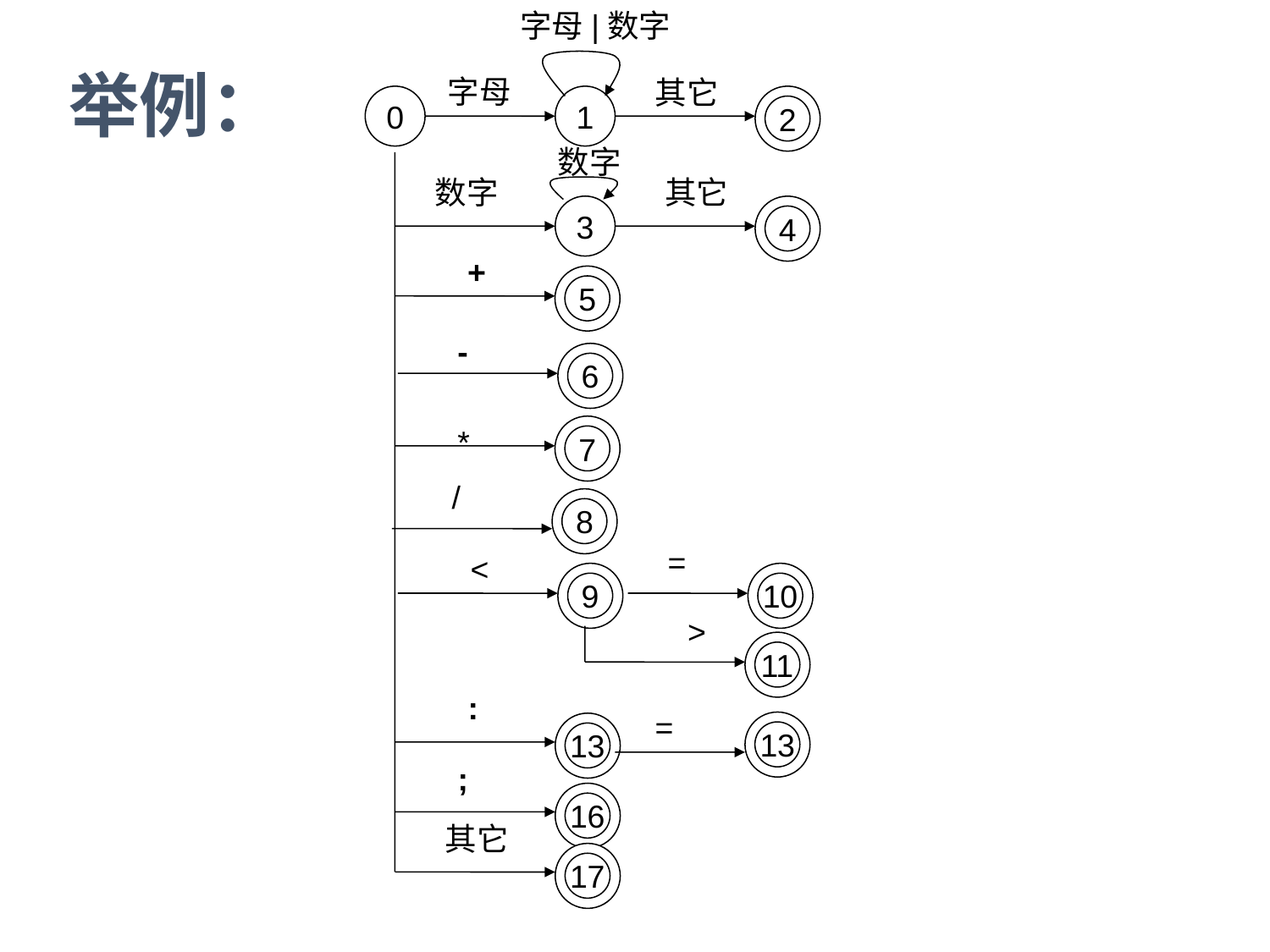

字母|数字

举例：
字母
其它
0
1

2

数字

数字
其它

3

4

+

5

-

6

*

7

/

8

=
<

9
10

>

11

:
=

13
13

;

16

其它

17